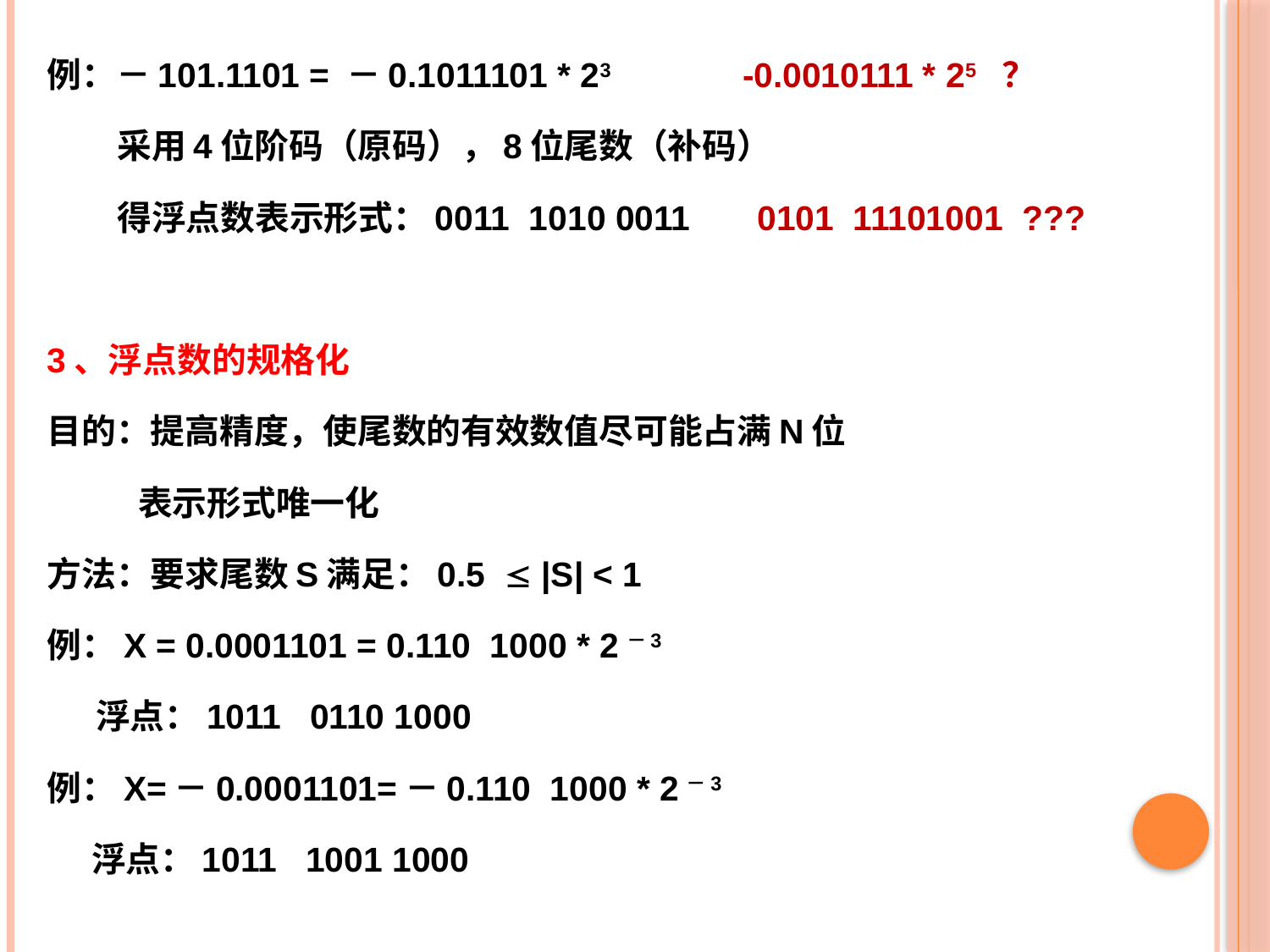

例：－101.1101 = －0.1011101 * 23	                 -0.0010111 * 25    ？
        采用4位阶码（原码），8位尾数（补码）
        得浮点数表示形式：0011  1010 0011       0101  11101001  ???

3、浮点数的规格化
目的：提高精度，使尾数的有效数值尽可能占满N位
	      表示形式唯一化
方法：要求尾数S满足：0.5  ≤ |S| < 1
例：X = 0.0001101 = 0.110  1000 * 2－3
          浮点：1011   0110 1000
例：X=－0.0001101=－0.110  1000 * 2－3
         浮点：1011   1001 1000